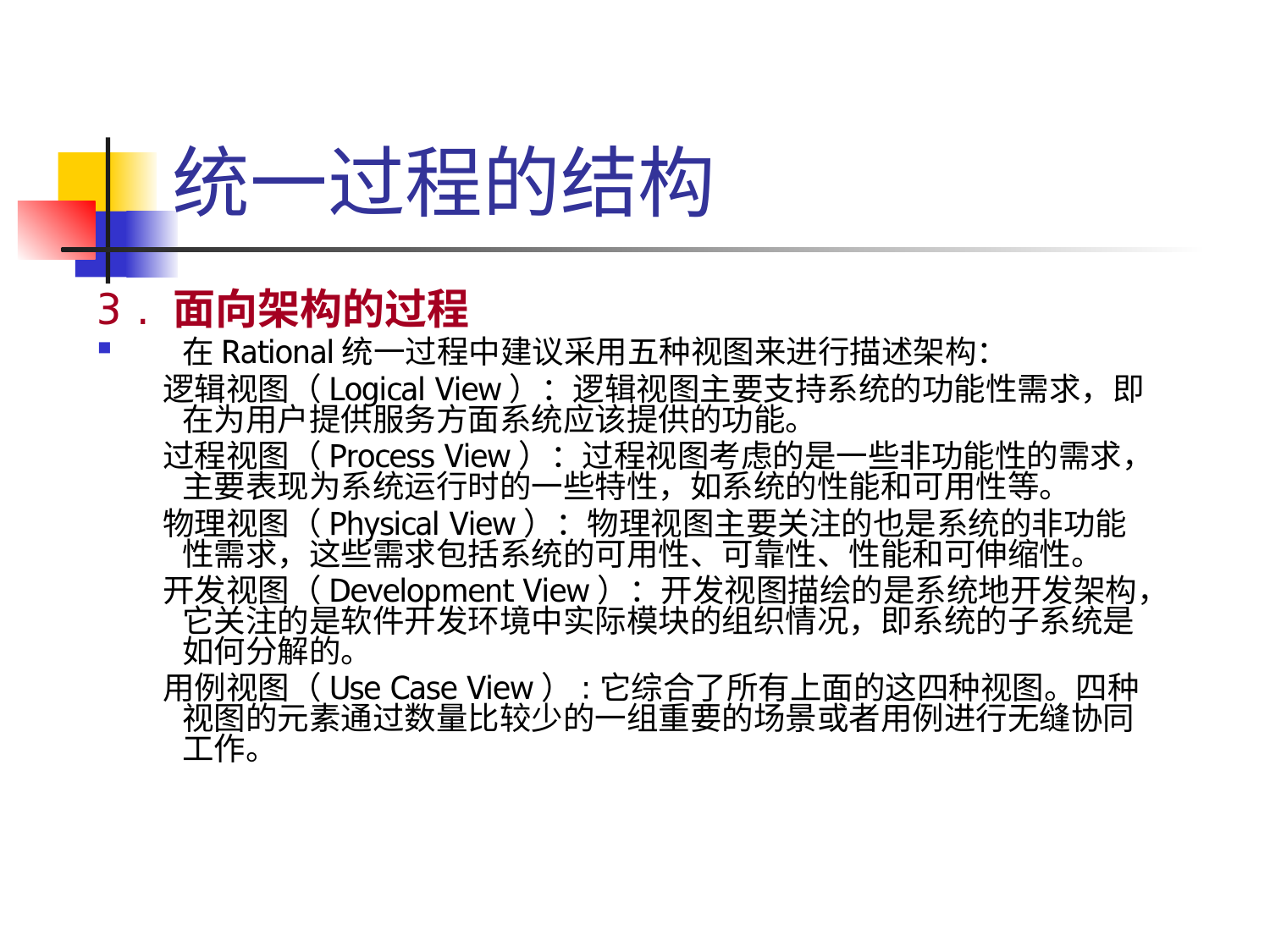

# 统一过程的结构
3 . 面向架构的过程
在Rational统一过程中建议采用五种视图来进行描述架构：
        逻辑视图（Logical View）：逻辑视图主要支持系统的功能性需求，即在为用户提供服务方面系统应该提供的功能。
        过程视图（Process View）：过程视图考虑的是一些非功能性的需求，主要表现为系统运行时的一些特性，如系统的性能和可用性等。
        物理视图（Physical View）：物理视图主要关注的也是系统的非功能性需求，这些需求包括系统的可用性、可靠性、性能和可伸缩性。
        开发视图（Development View）：开发视图描绘的是系统地开发架构，它关注的是软件开发环境中实际模块的组织情况，即系统的子系统是如何分解的。
        用例视图（Use Case View）:它综合了所有上面的这四种视图。四种视图的元素通过数量比较少的一组重要的场景或者用例进行无缝协同工作。